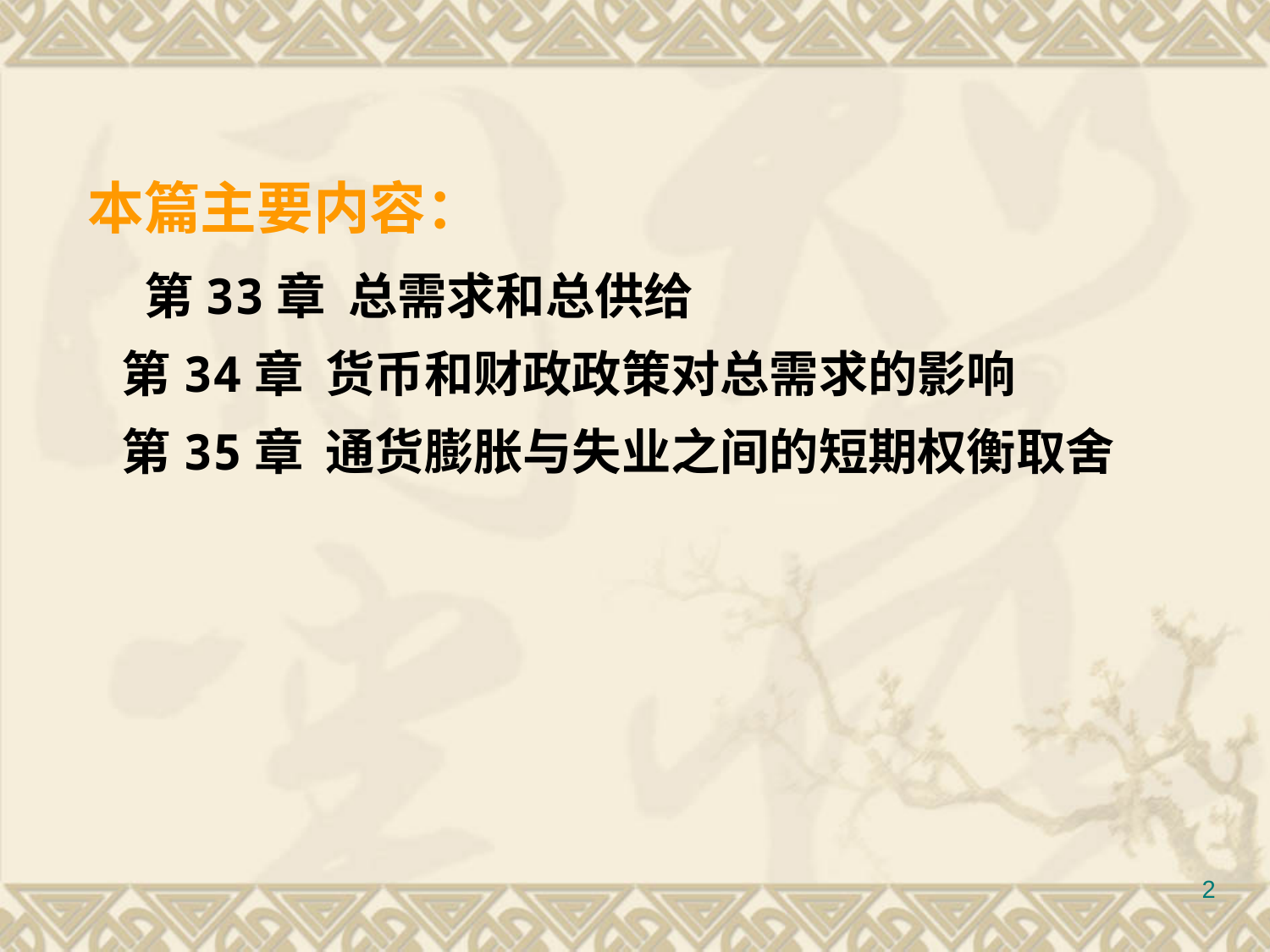

本篇主要内容：
    第33章  总需求和总供给
  第34章  货币和财政政策对总需求的影响
  第35章  通货膨胀与失业之间的短期权衡取舍

2